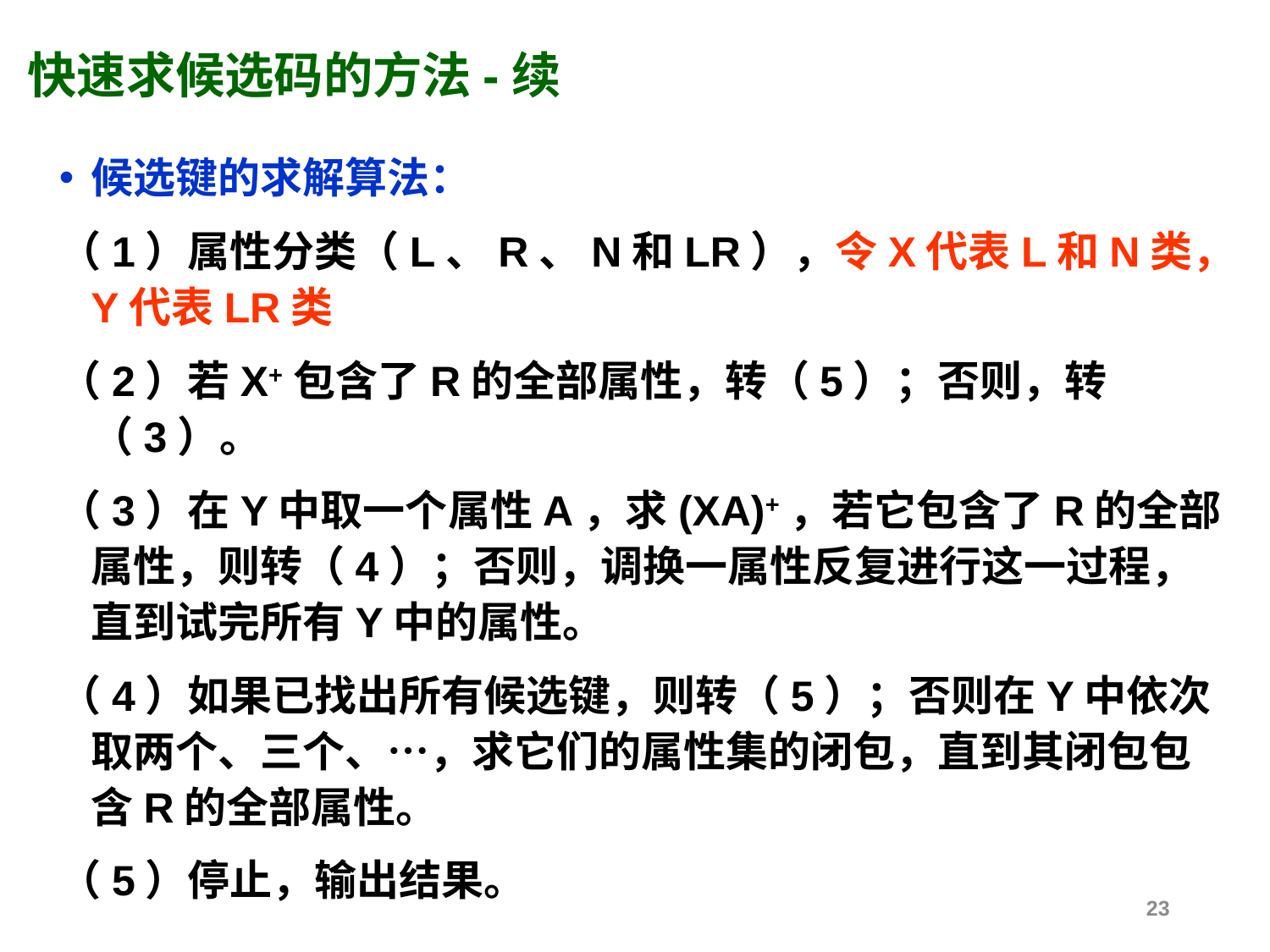

# 快速求候选码的方法-续
候选键的求解算法：
（1）属性分类（L、R、N和LR），令X代表L和N类，Y代表LR类
（2）若X+包含了R的全部属性，转（5）；否则，转（3）。
（3）在Y中取一个属性A，求(XA)+，若它包含了R的全部属性，则转（4）；否则，调换一属性反复进行这一过程，直到试完所有Y中的属性。
（4）如果已找出所有候选键，则转（5）；否则在Y中依次取两个、三个、…，求它们的属性集的闭包，直到其闭包包含R的全部属性。
（5）停止，输出结果。
23